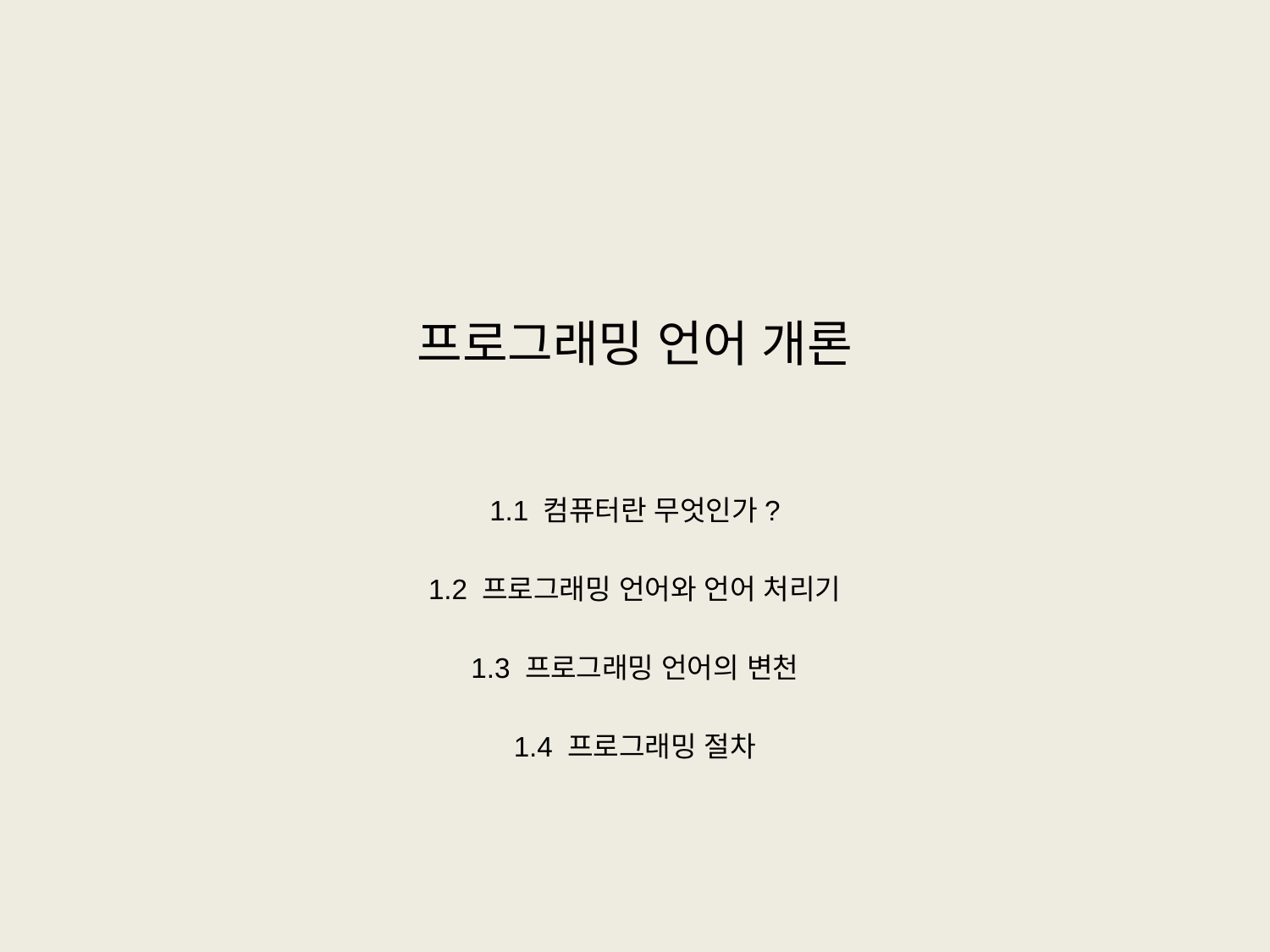

# 프로그래밍 언어 개론
1.1 컴퓨터란 무엇인가?

1.2 프로그래밍 언어와 언어 처리기

1.3 프로그래밍 언어의 변천

1.4 프로그래밍 절차